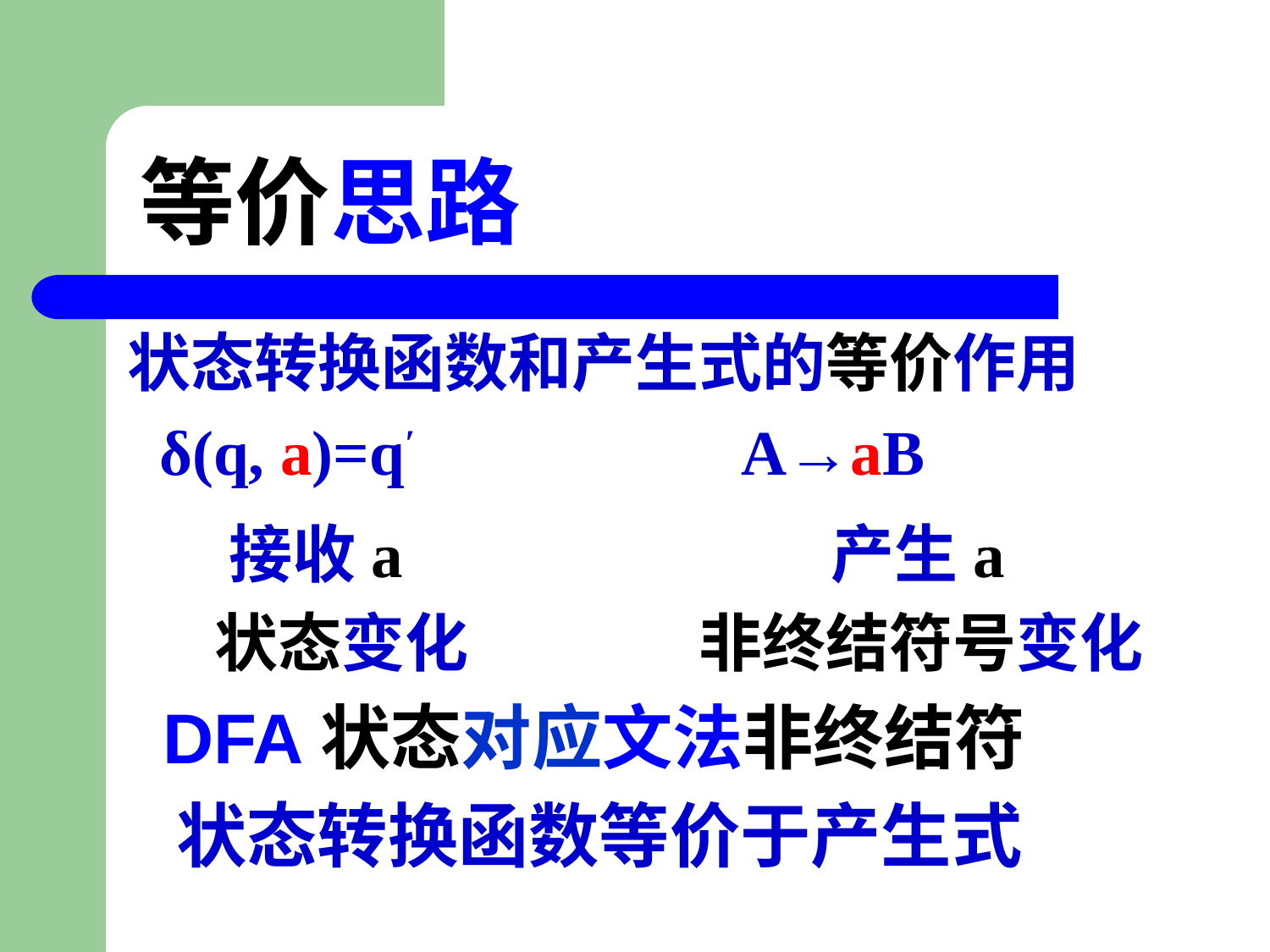

# 等价思路
状态转换函数和产生式的等价作用
  δ(q, a)=q′                      A→aB
      接收a                          产生a
     状态变化                非终结符号变化
  DFA状态对应文法非终结符
  状态转换函数等价于产生式